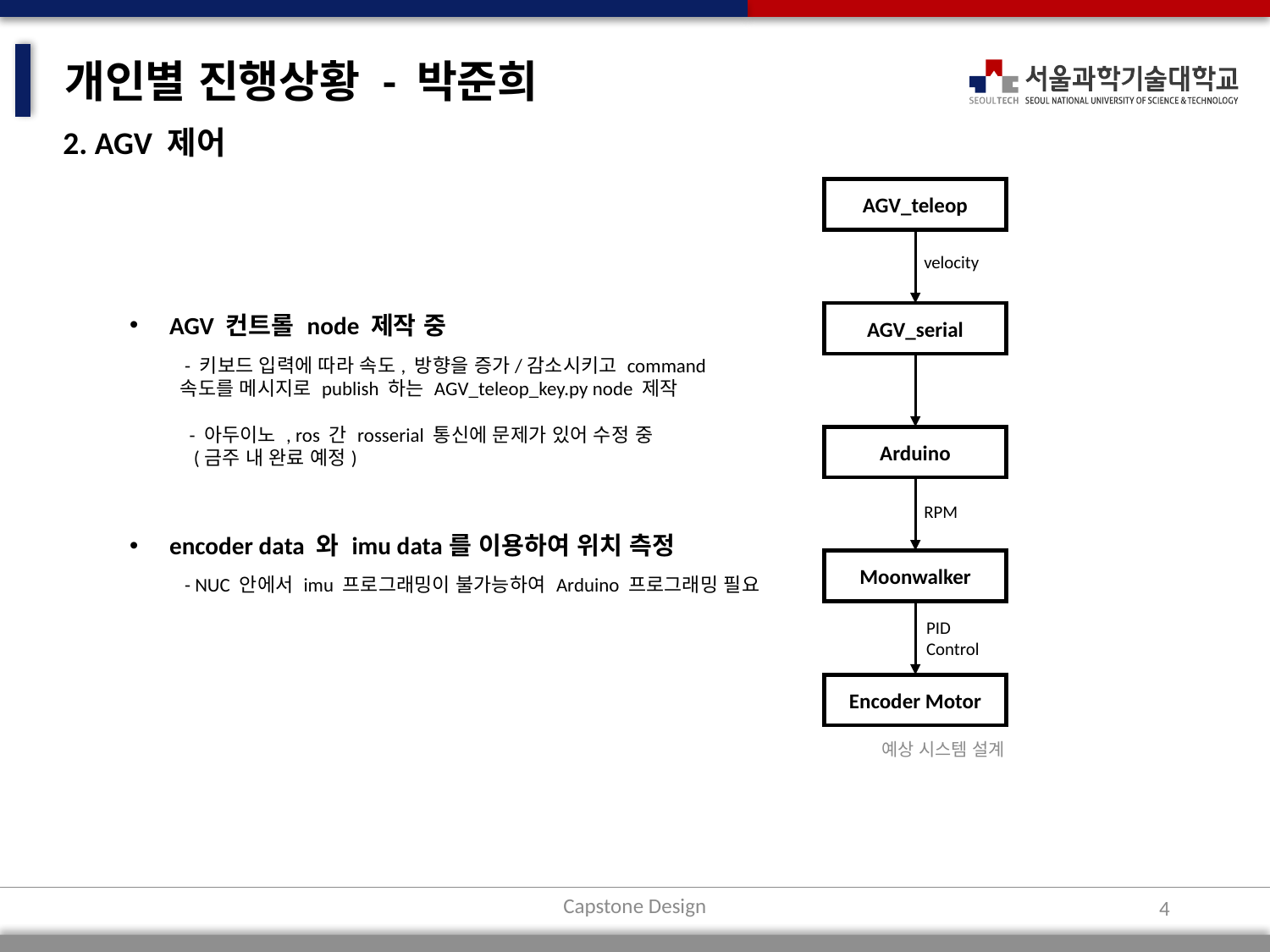

개인별 진행상황 - 박준희

2. AGV 제어
AGV_teleop
velocity
AGV_serial
AGV 컨트롤 node 제작 중
 - 키보드 입력에 따라 속도, 방향을 증가/감소시키고 command 속도를 메시지로 publish 하는 AGV_teleop_key.py node 제작

  - 아두이노 , ros 간 rosserial 통신에 문제가 있어 수정 중
   (금주 내 완료 예정)
Arduino
RPM
encoder data 와 imu data를 이용하여 위치 측정
Moonwalker
 - NUC 안에서 imu 프로그래밍이 불가능하여 Arduino 프로그래밍 필요
PID Control
Encoder Motor
예상 시스템 설계
Capstone Design
4